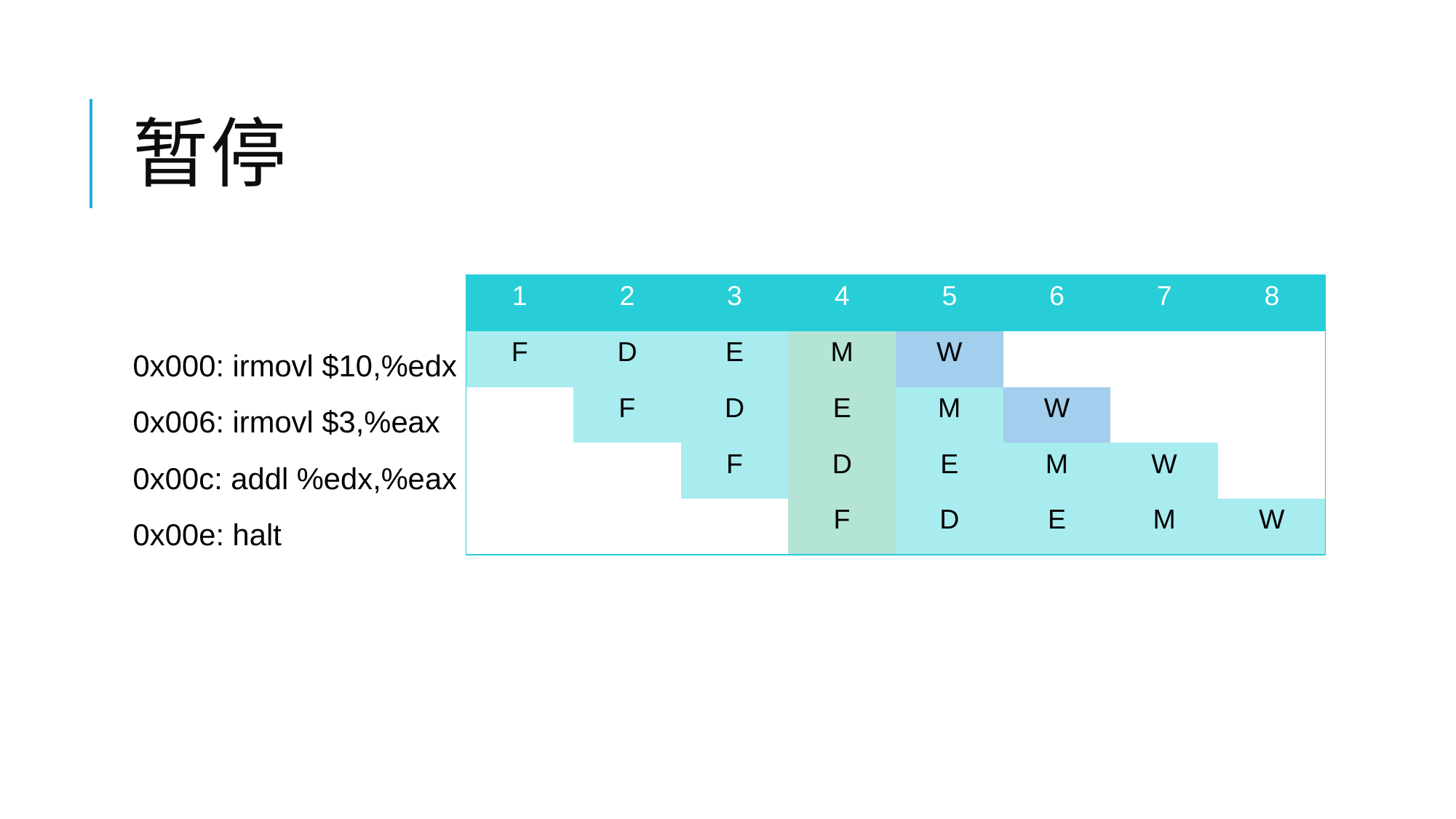

# 暂停
| 1 | 2 | 3 | 4 | 5 | 6 | 7 | 8 |
| --- | --- | --- | --- | --- | --- | --- | --- |
| F | D | E | M | W |  |  |  |
|  | F | D | E | M | W |  |  |
|  |  | F | D | E | M | W |  |
|  |  |  | F | D | E | M | W |
0x000: irmovl $10,%edx
0x006: irmovl $3,%eax
0x00c: addl %edx,%eax
0x00e: halt